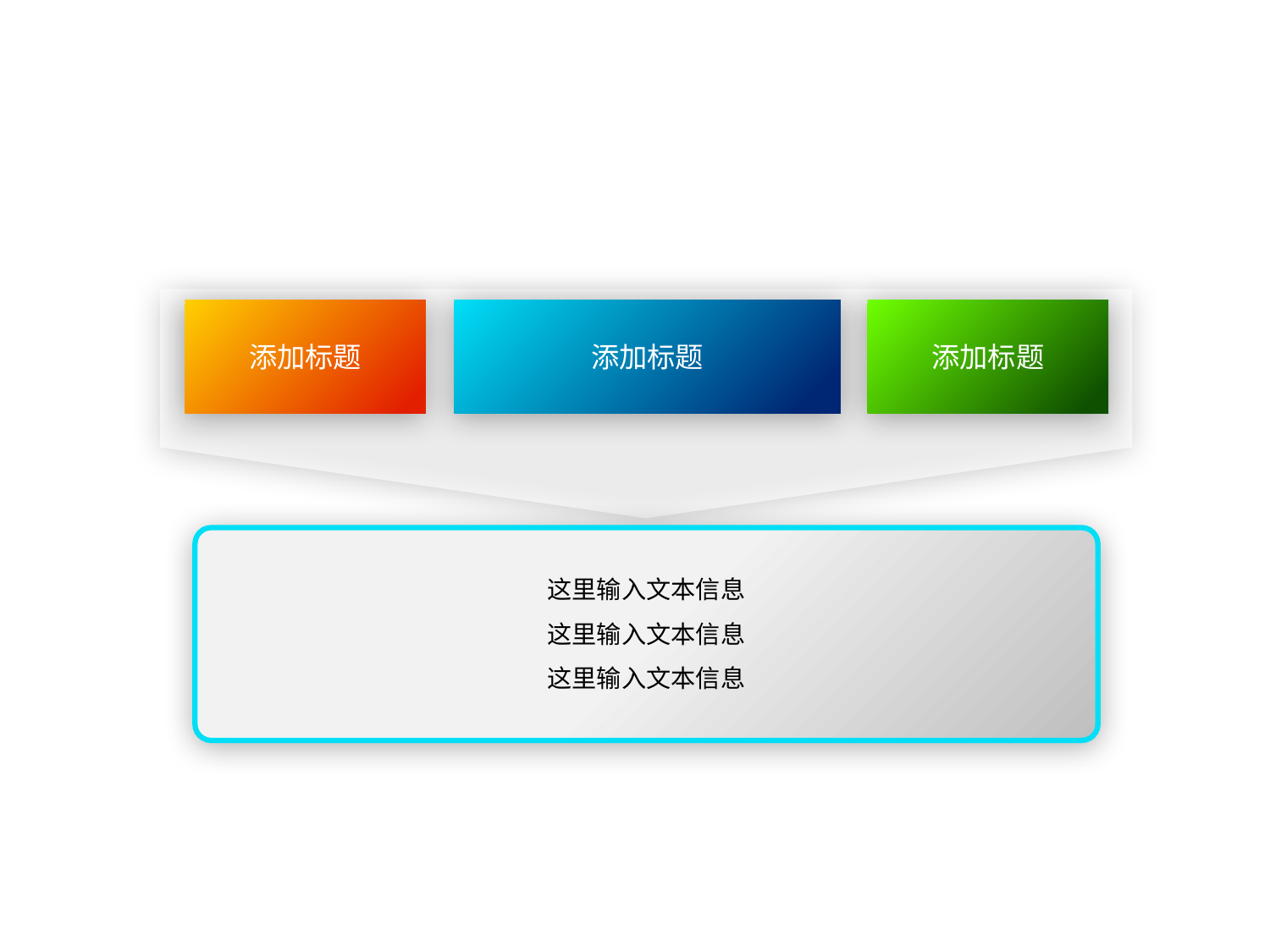

添加标题
添加标题
添加标题

这里输入文本信息
这里输入文本信息
这里输入文本信息